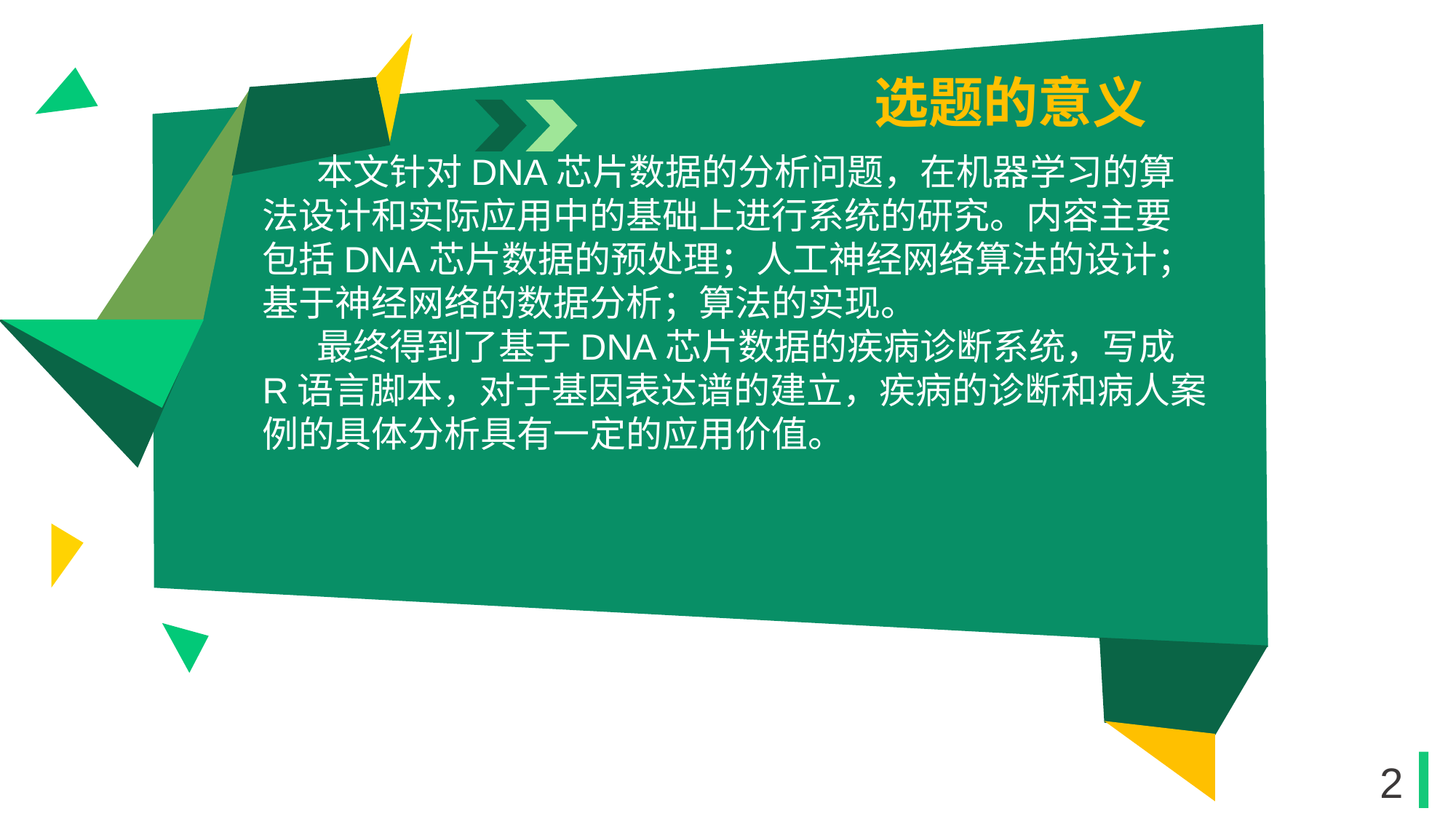

选题的意义

本文针对DNA芯片数据的分析问题，在机器学习的算法设计和实际应用中的基础上进行系统的研究。内容主要包括DNA芯片数据的预处理；人工神经网络算法的设计；基于神经网络的数据分析；算法的实现。
最终得到了基于DNA芯片数据的疾病诊断系统，写成R语言脚本，对于基因表达谱的建立，疾病的诊断和病人案例的具体分析具有一定的应用价值。

2